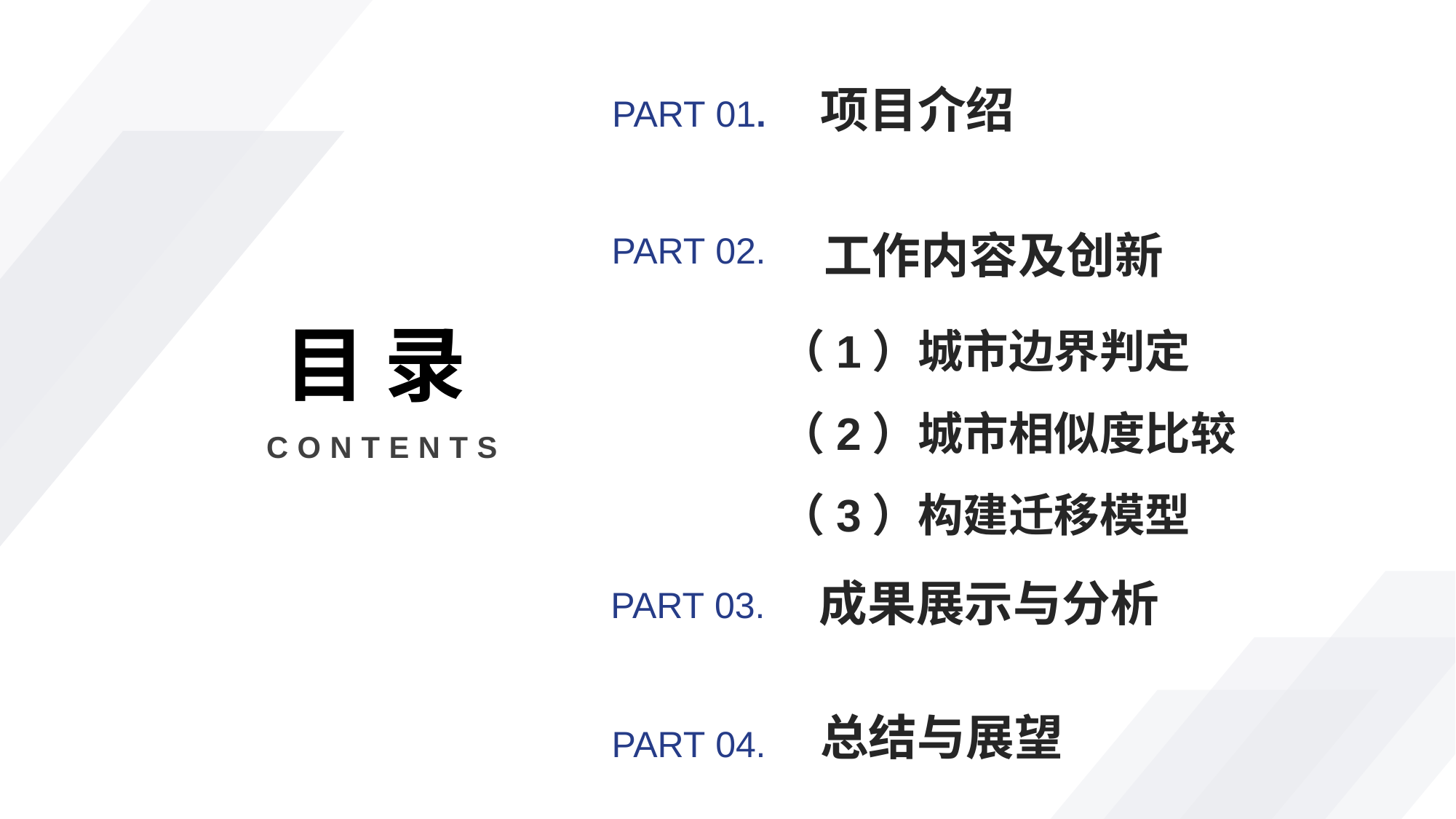

项目介绍
PART 01.
工作内容及创新
PART 02.
成果展示与分析
PART 03.
总结与展望
PART 04.

（1）城市边界判定
（2）城市相似度比较
（3）构建迁移模型
目 录
CONTENTS